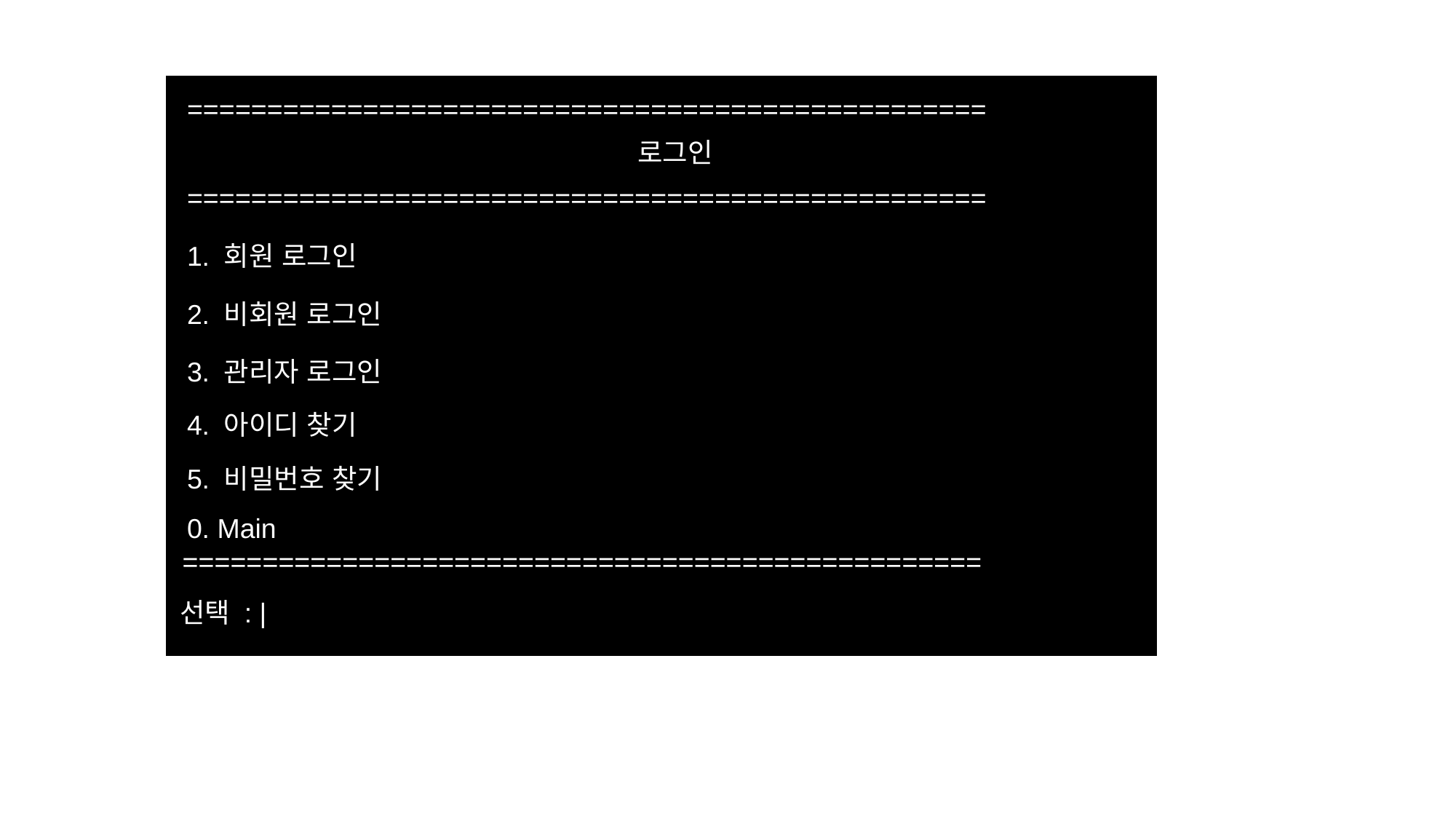

==================================================
				 로그인
==================================================
1. 회원 로그인
2. 비회원 로그인
3. 관리자 로그인
4. 아이디 찾기
5. 비밀번호 찾기
0. Main
==================================================
선택 : |